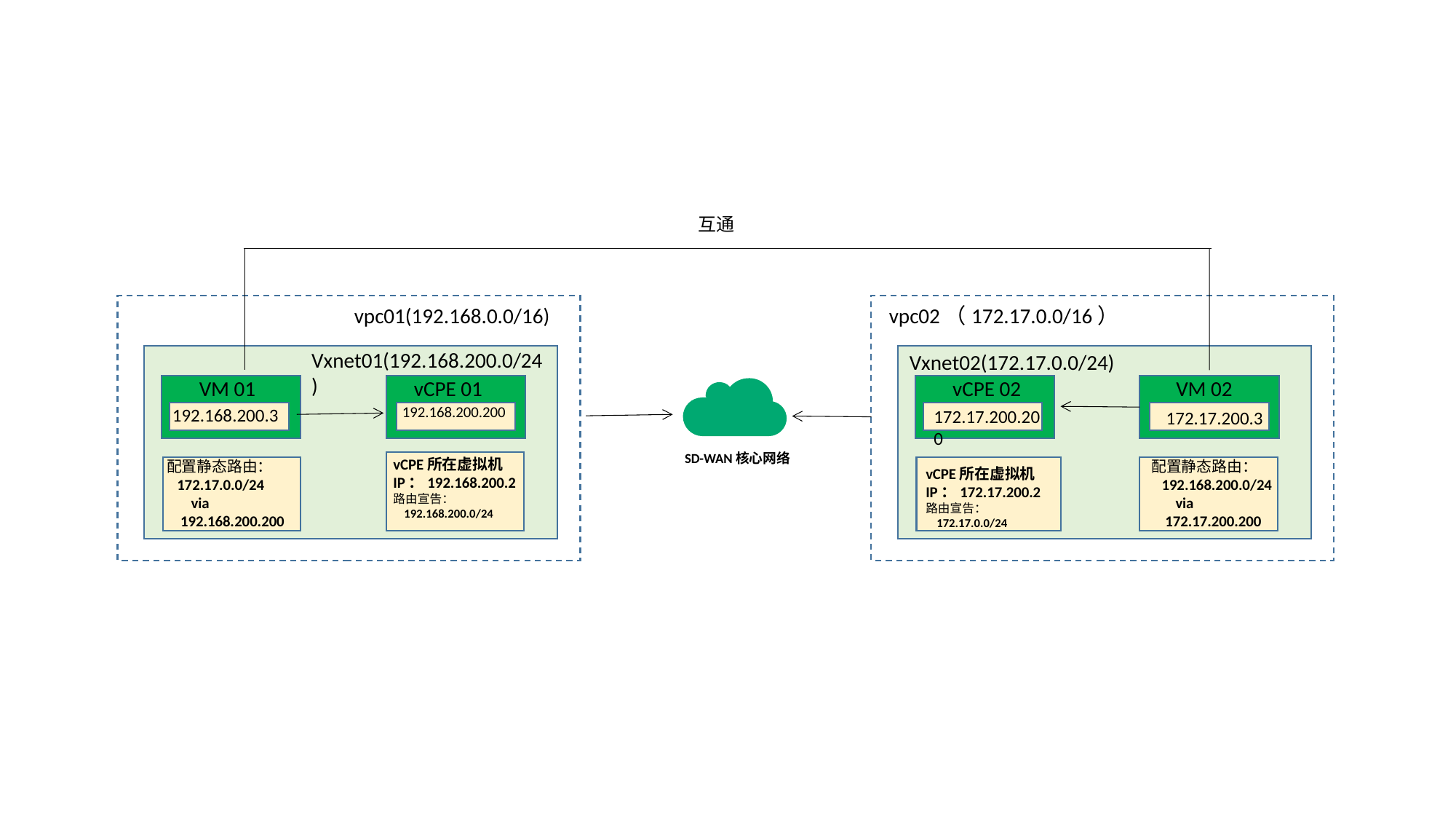

互通

vpc01(192.168.0.0/16)
vpc02（172.17.0.0/16）
Vxnet01(192.168.200.0/24)

VM 01
vCPE 01
vCPE 02
VM 02

192.168.200.200
192.168.200.3
172.17.200.200
172.17.200.3

SD-WAN核心网络
vCPE所在虚拟机IP：192.168.200.2
路由宣告：
    192.168.200.0/24
配置静态路由：
   172.17.0.0/24
       via
    192.168.200.200

Vxnet02(172.17.0.0/24)
配置静态路由：
   192.168.200.0/24
       via
    172.17.200.200
vCPE所在虚拟机IP：172.17.200.2
路由宣告：
    172.17.0.0/24